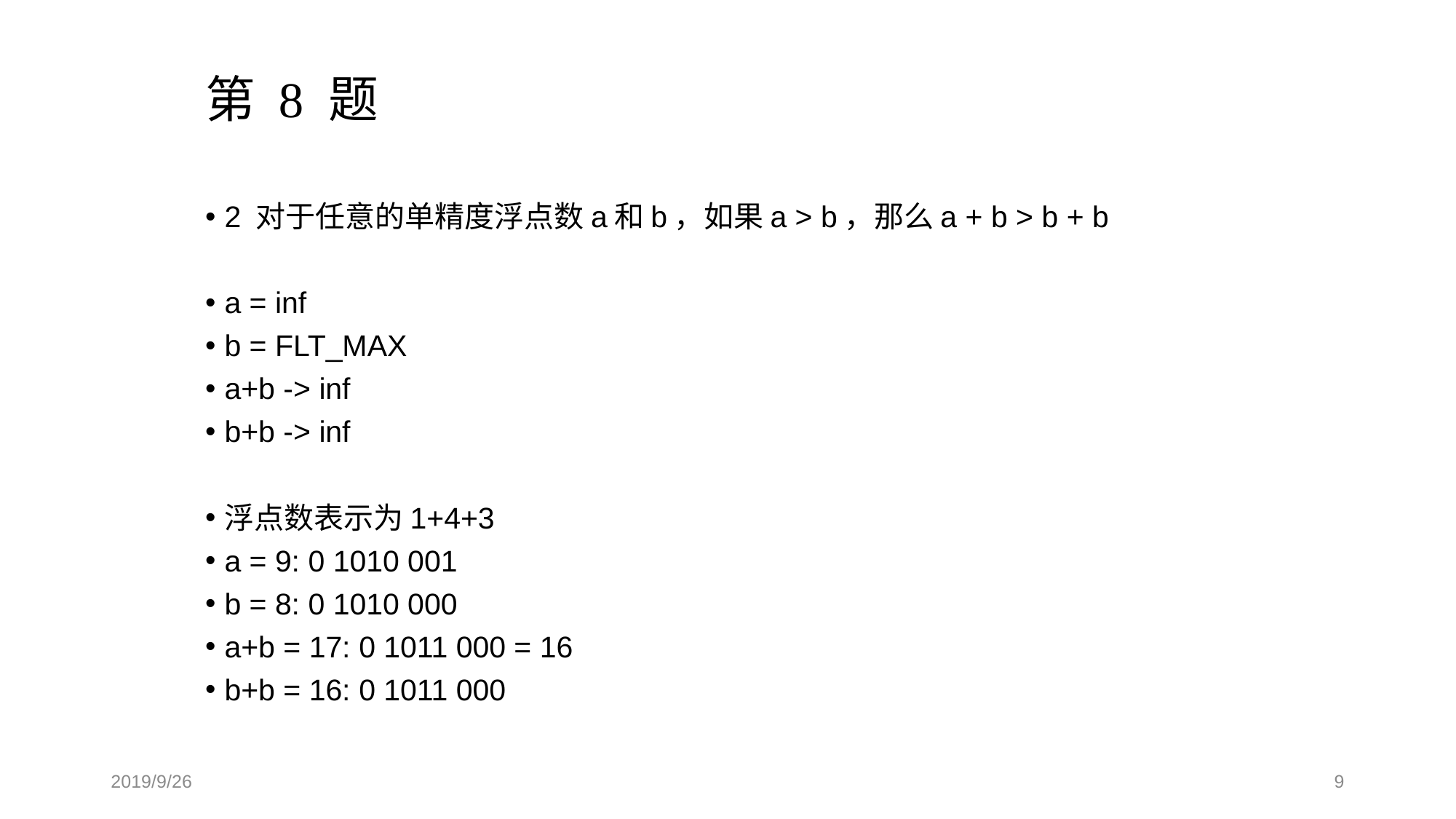

第 8 题
2 对于任意的单精度浮点数a和b，如果a > b，那么a + b > b + b

a = inf
b = FLT_MAX
a+b -> inf
b+b -> inf

浮点数表示为1+4+3
a = 9: 0 1010 001
b = 8: 0 1010 000
a+b = 17: 0 1011 000 = 16
b+b = 16: 0 1011 000

2019/9/26
9